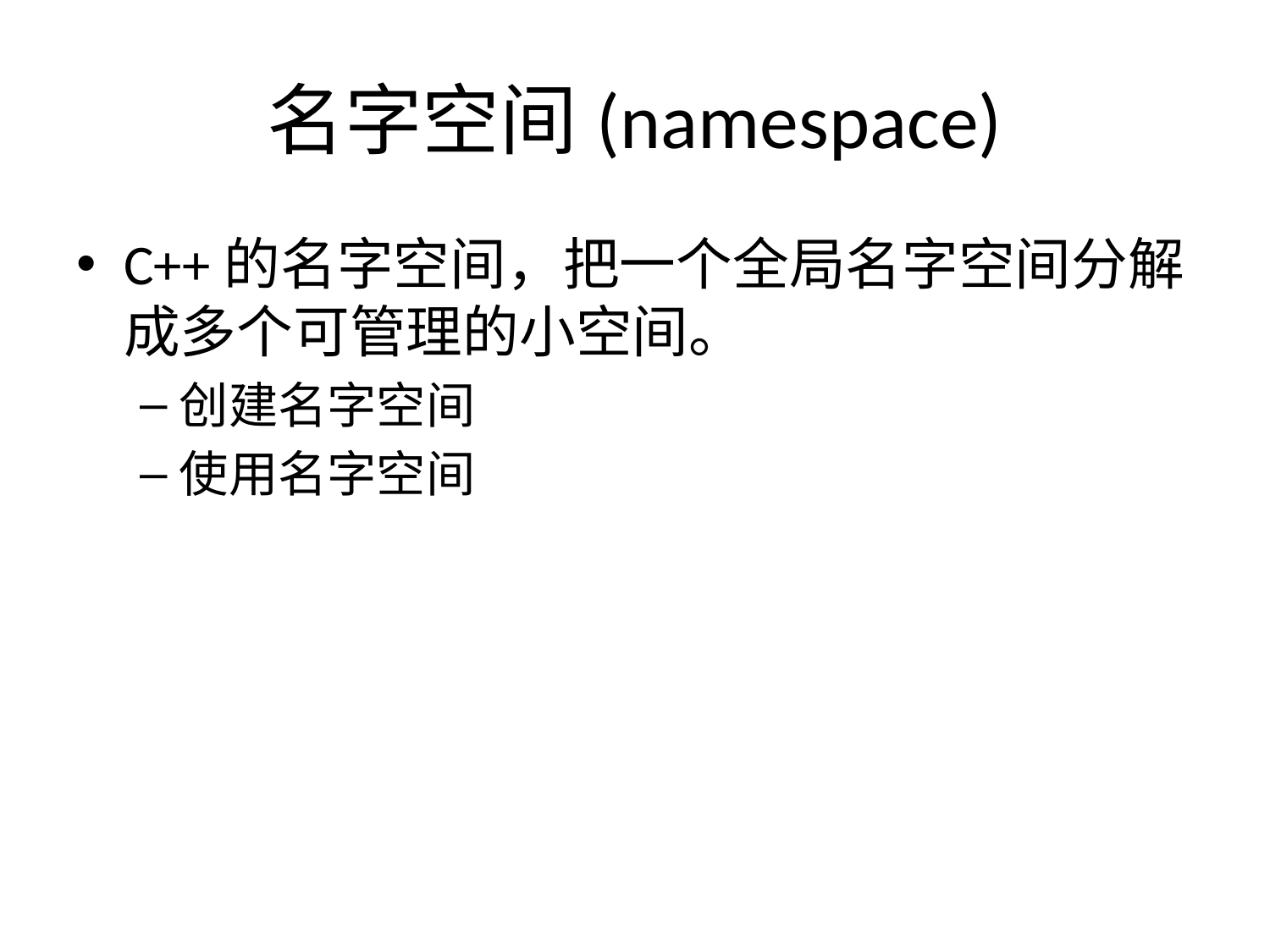

# 名字空间(namespace)
C++的名字空间，把一个全局名字空间分解成多个可管理的小空间。
创建名字空间
使用名字空间